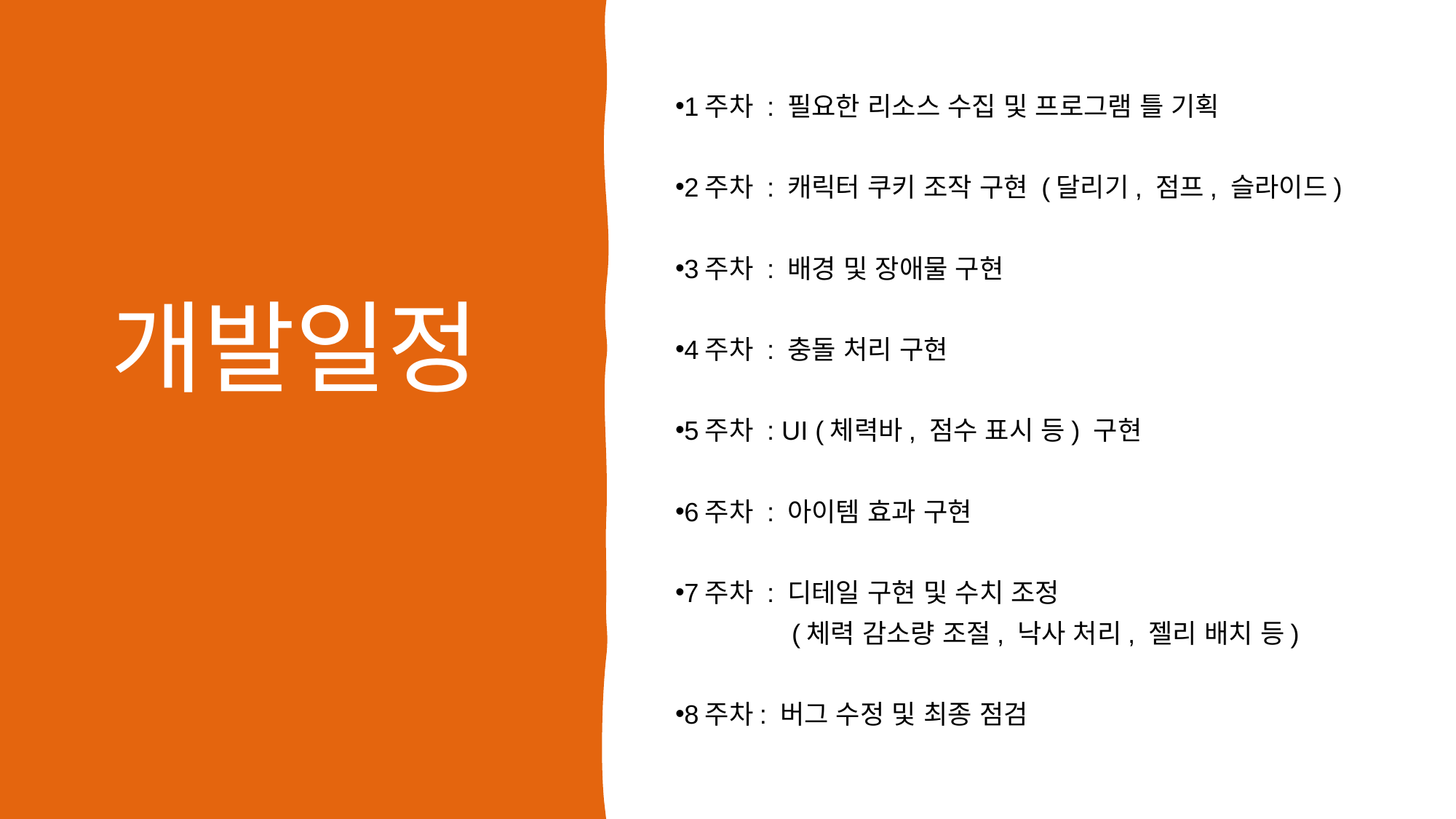

개발일정

1주차 : 필요한 리소스 수집 및 프로그램 틀 기획

2주차 : 캐릭터 쿠키 조작 구현 (달리기, 점프, 슬라이드)

3주차 : 배경 및 장애물 구현

4주차 : 충돌 처리 구현

5주차 : UI (체력바, 점수 표시 등) 구현

6주차 : 아이템 효과 구현

7주차 : 디테일 구현 및 수치 조정
                (체력 감소량 조절, 낙사 처리, 젤리 배치 등)

8주차: 버그 수정 및 최종 점검